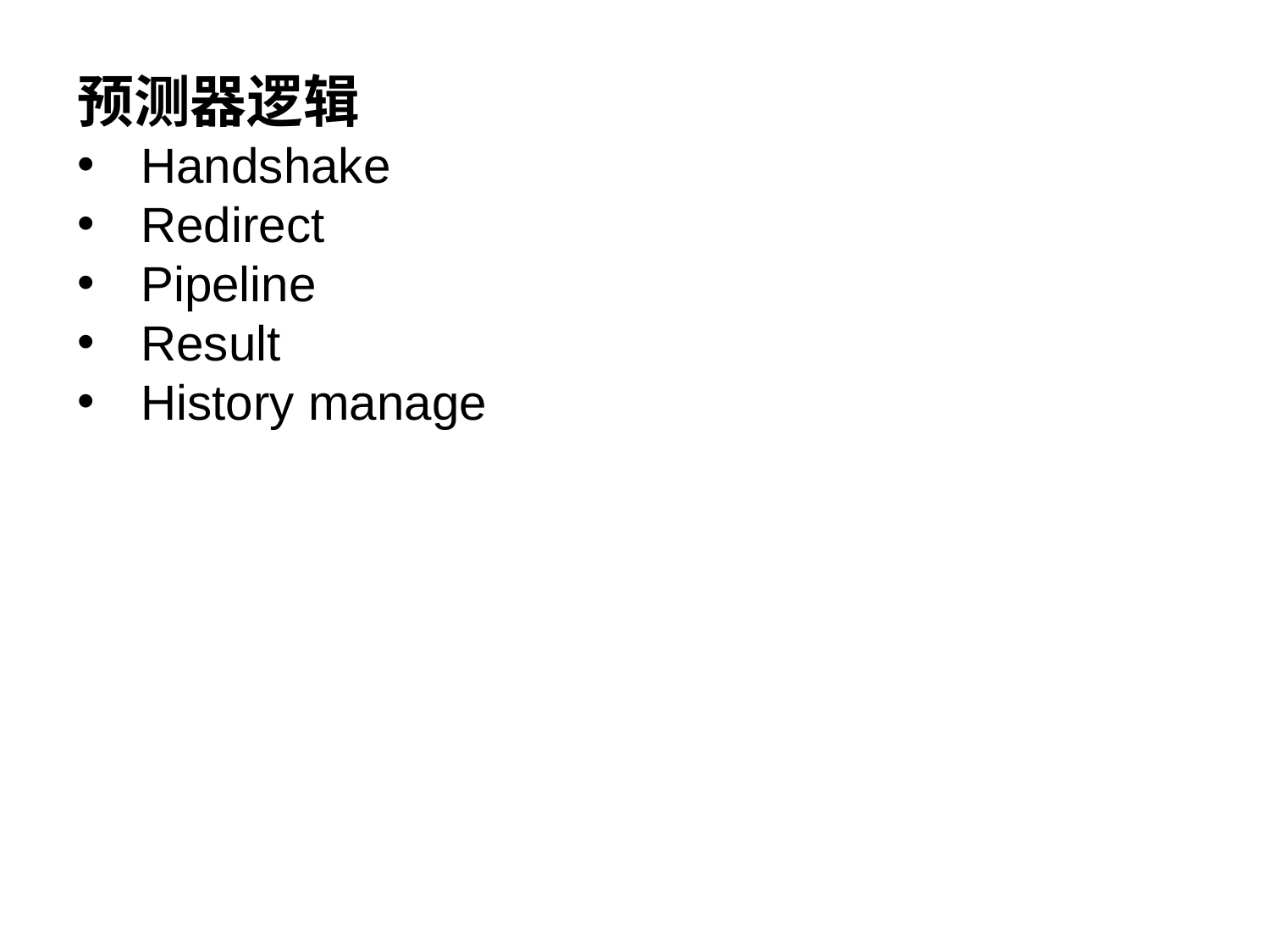

预测器逻辑
Handshake
Redirect
Pipeline
Result
History manage